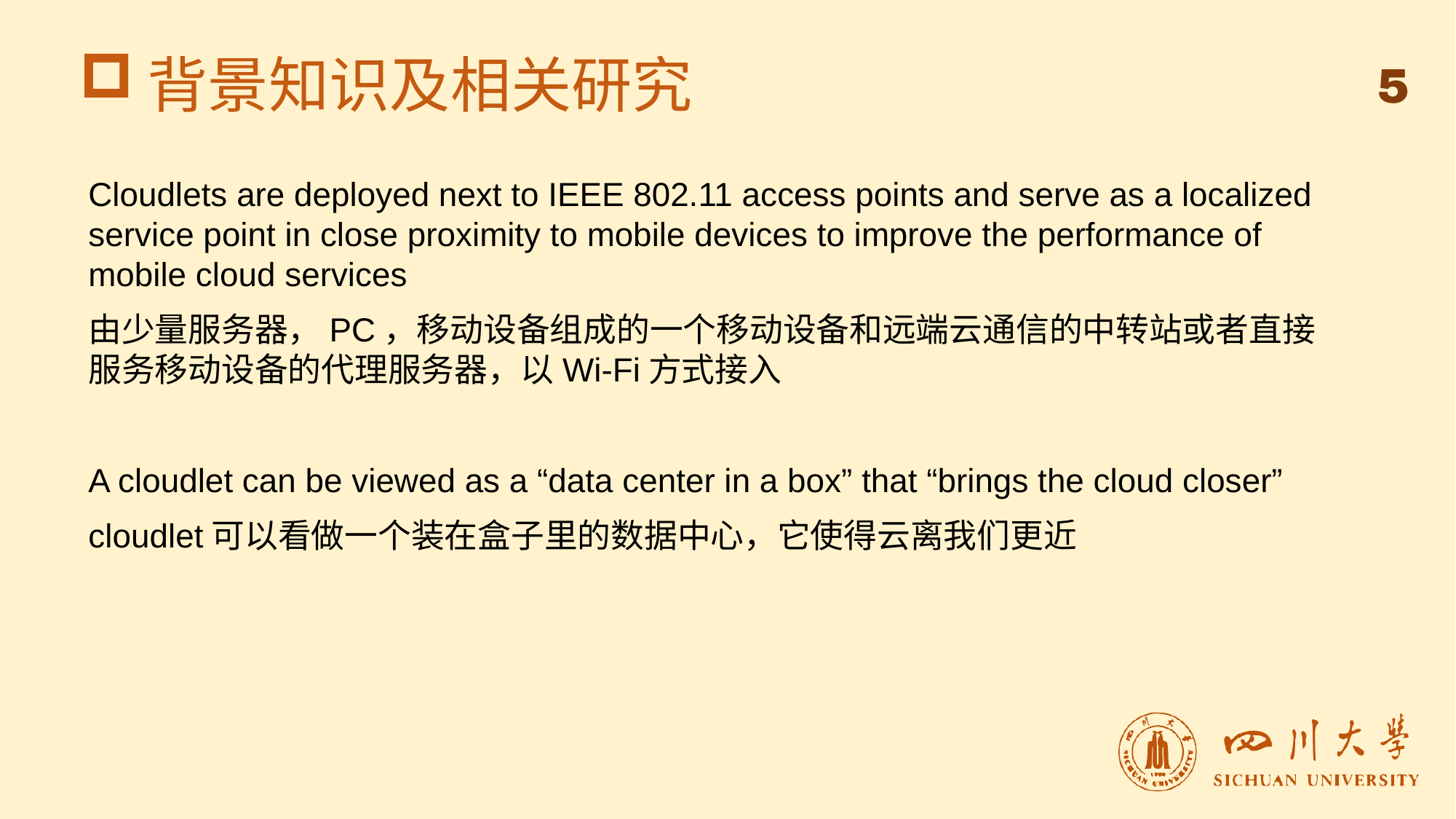

背景知识及相关研究
5
Cloudlets are deployed next to IEEE 802.11 access points and serve as a localized service point in close proximity to mobile devices to improve the performance of mobile cloud services
由少量服务器，PC，移动设备组成的一个移动设备和远端云通信的中转站或者直接服务移动设备的代理服务器，以Wi-Fi方式接入

A cloudlet can be viewed as a “data center in a box” that “brings the cloud closer”
cloudlet可以看做一个装在盒子里的数据中心，它使得云离我们更近